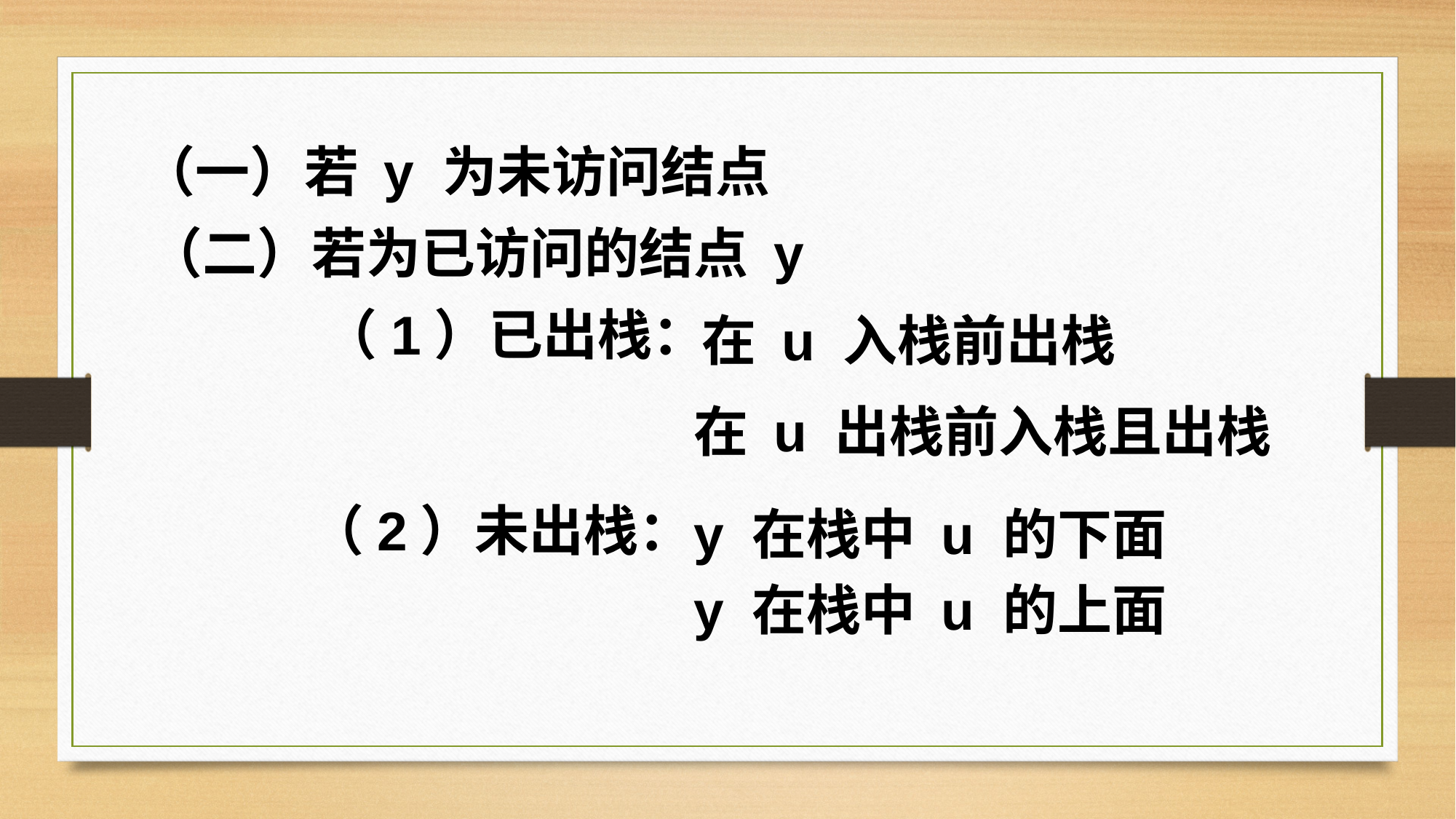

（一）若 y 为未访问结点
（二）若为已访问的结点 y
（1）已出栈：
在 u 入栈前出栈
在 u 出栈前入栈且出栈
（2）未出栈：
y 在栈中 u 的下面
y 在栈中 u 的上面